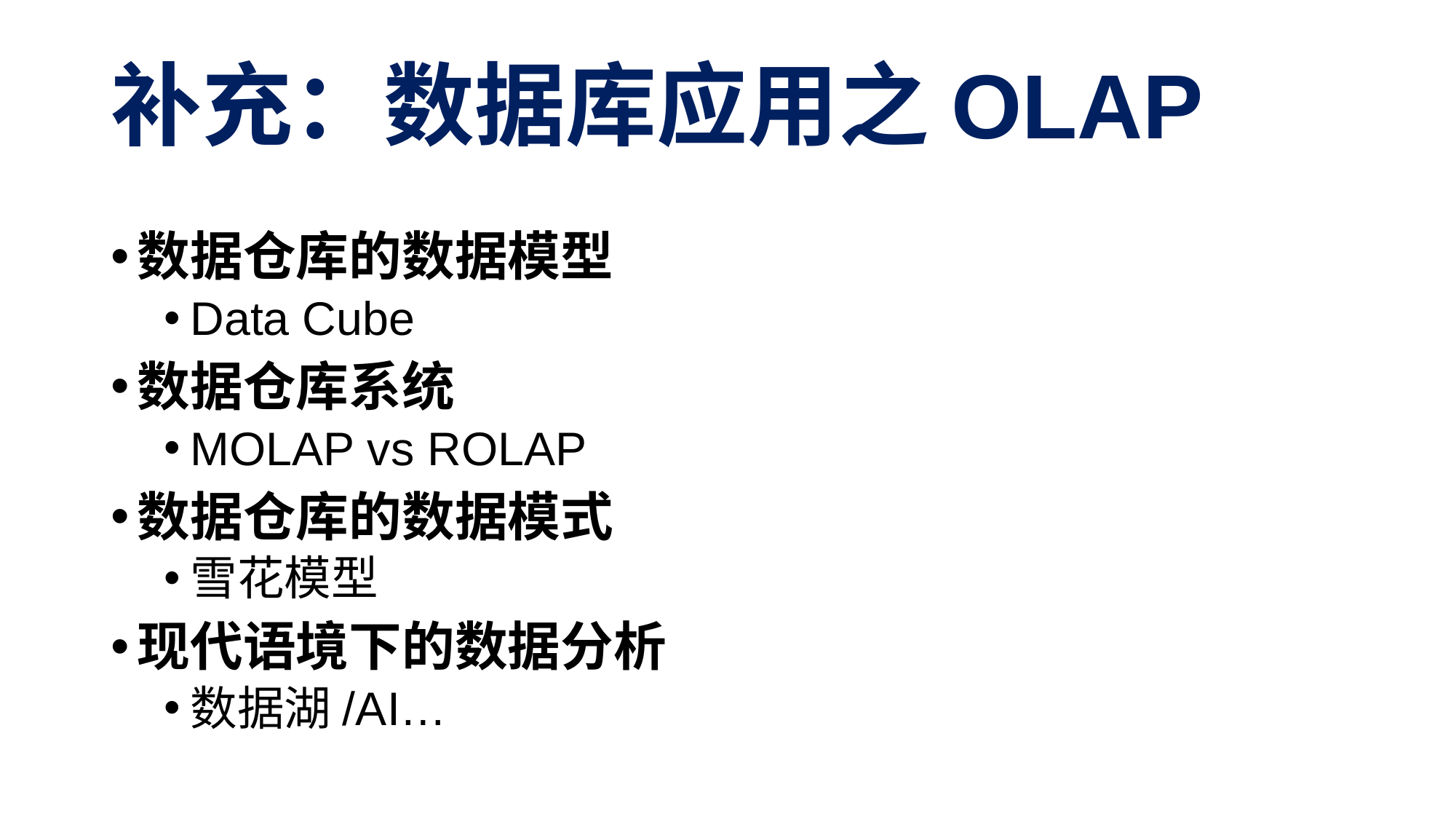

# 补充：数据库应用之OLAP
数据仓库的数据模型
Data Cube
数据仓库系统
MOLAP vs ROLAP
数据仓库的数据模式
雪花模型
现代语境下的数据分析
数据湖/AI…